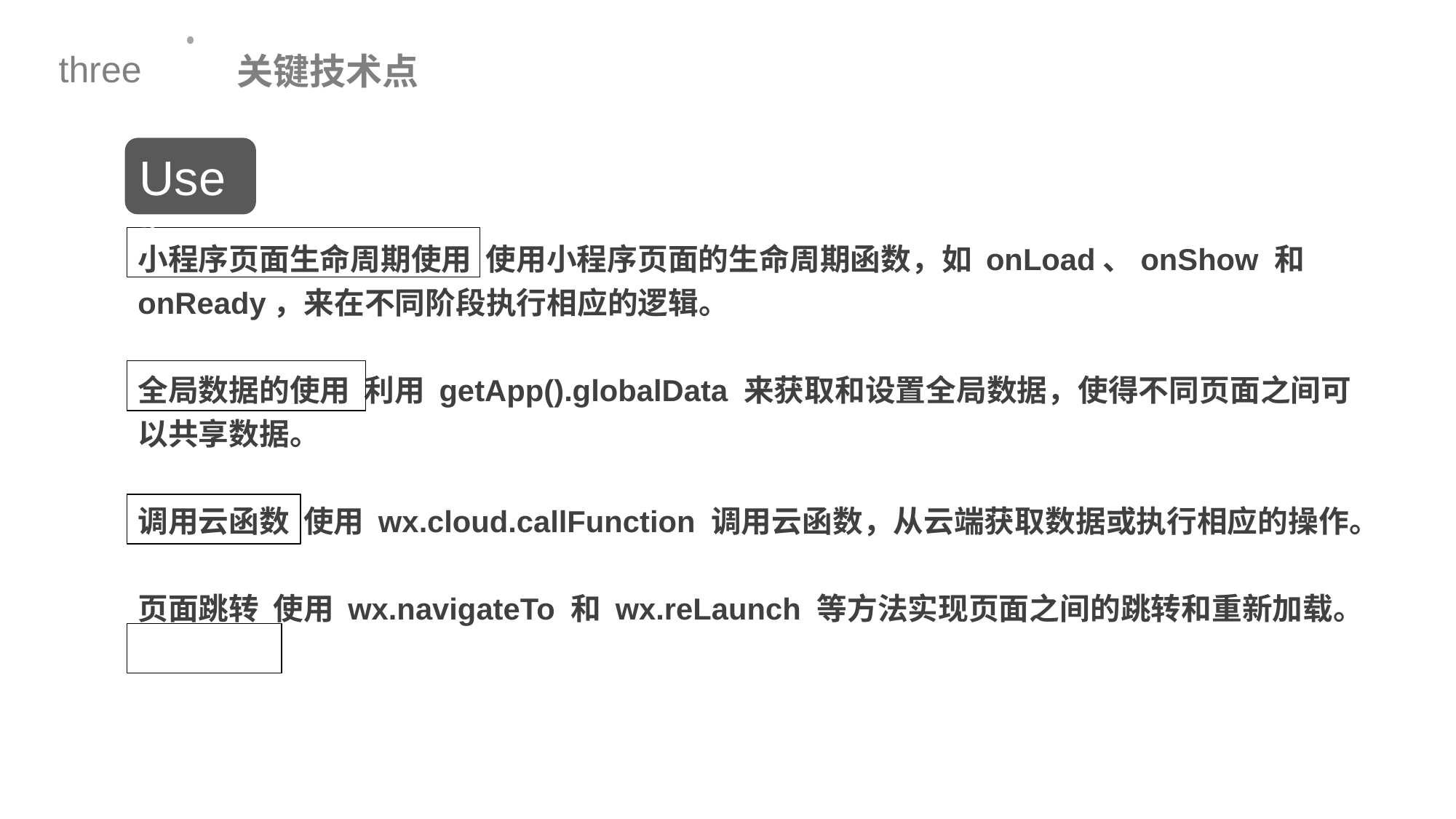

关键技术点

three
User
小程序页面生命周期使用  使用小程序页面的生命周期函数，如 onLoad、onShow 和 onReady，来在不同阶段执行相应的逻辑。

全局数据的使用  利用 getApp().globalData 来获取和设置全局数据，使得不同页面之间可以共享数据。

调用云函数  使用 wx.cloud.callFunction 调用云函数，从云端获取数据或执行相应的操作。

页面跳转  使用 wx.navigateTo 和 wx.reLaunch 等方法实现页面之间的跳转和重新加载。